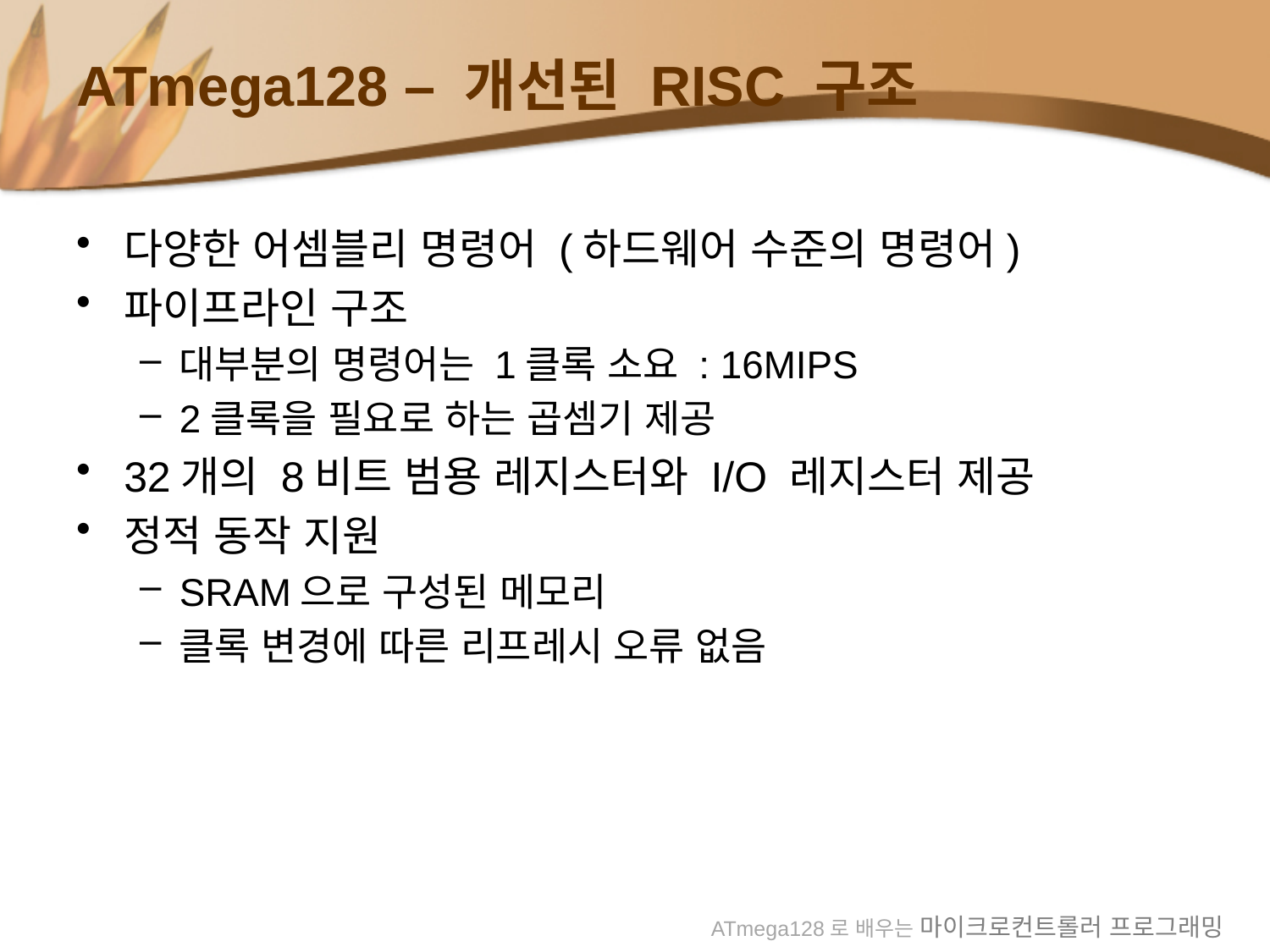

# ATmega128 – 개선된 RISC 구조
다양한 어셈블리 명령어 (하드웨어 수준의 명령어)
파이프라인 구조
대부분의 명령어는 1클록 소요 : 16MIPS
2클록을 필요로 하는 곱셈기 제공
32개의 8비트 범용 레지스터와 I/O 레지스터 제공
정적 동작 지원
SRAM으로 구성된 메모리
클록 변경에 따른 리프레시 오류 없음